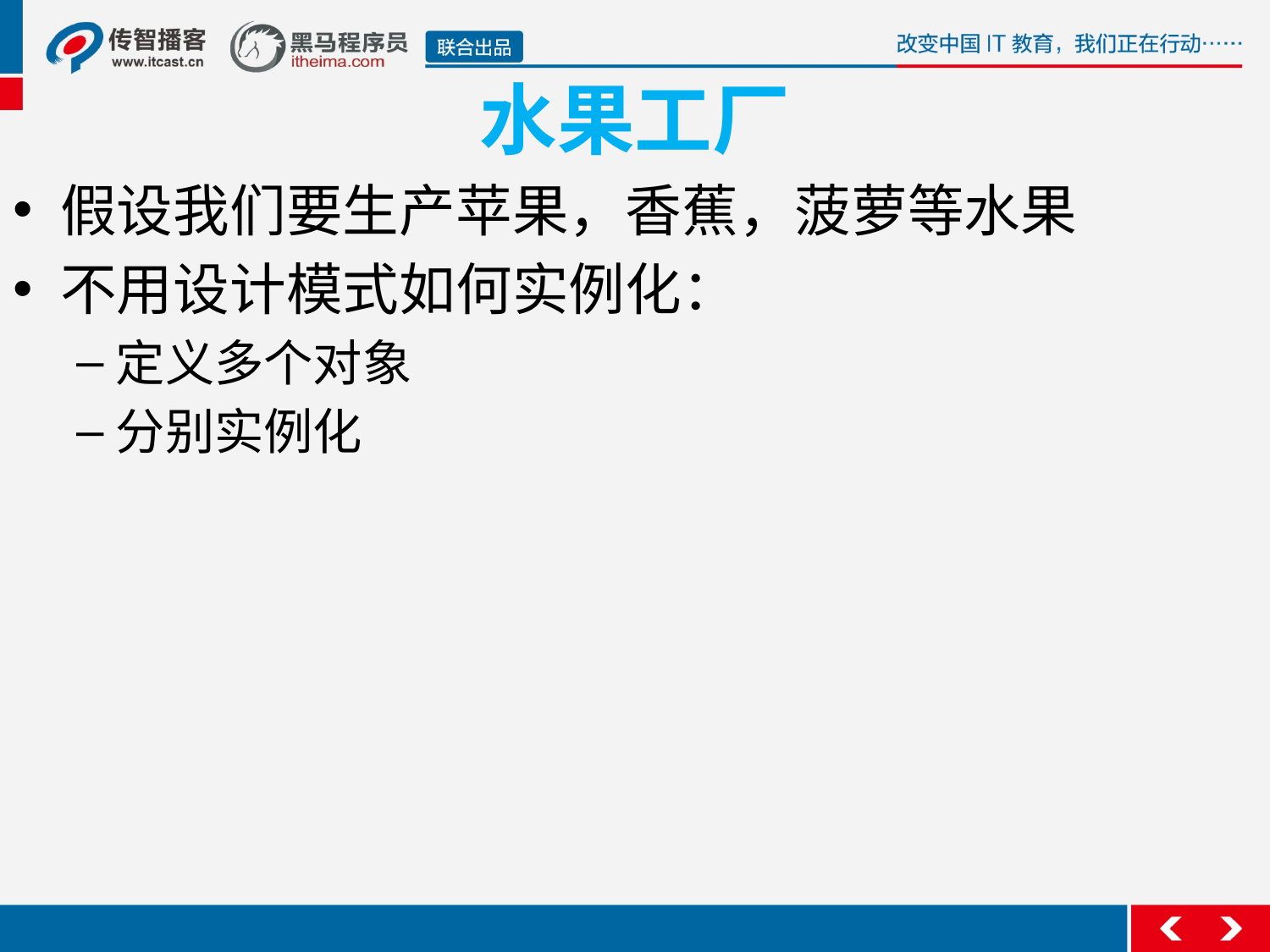

# 水果工厂
假设我们要生产苹果，香蕉，菠萝等水果
不用设计模式如何实例化：
定义多个对象
分别实例化